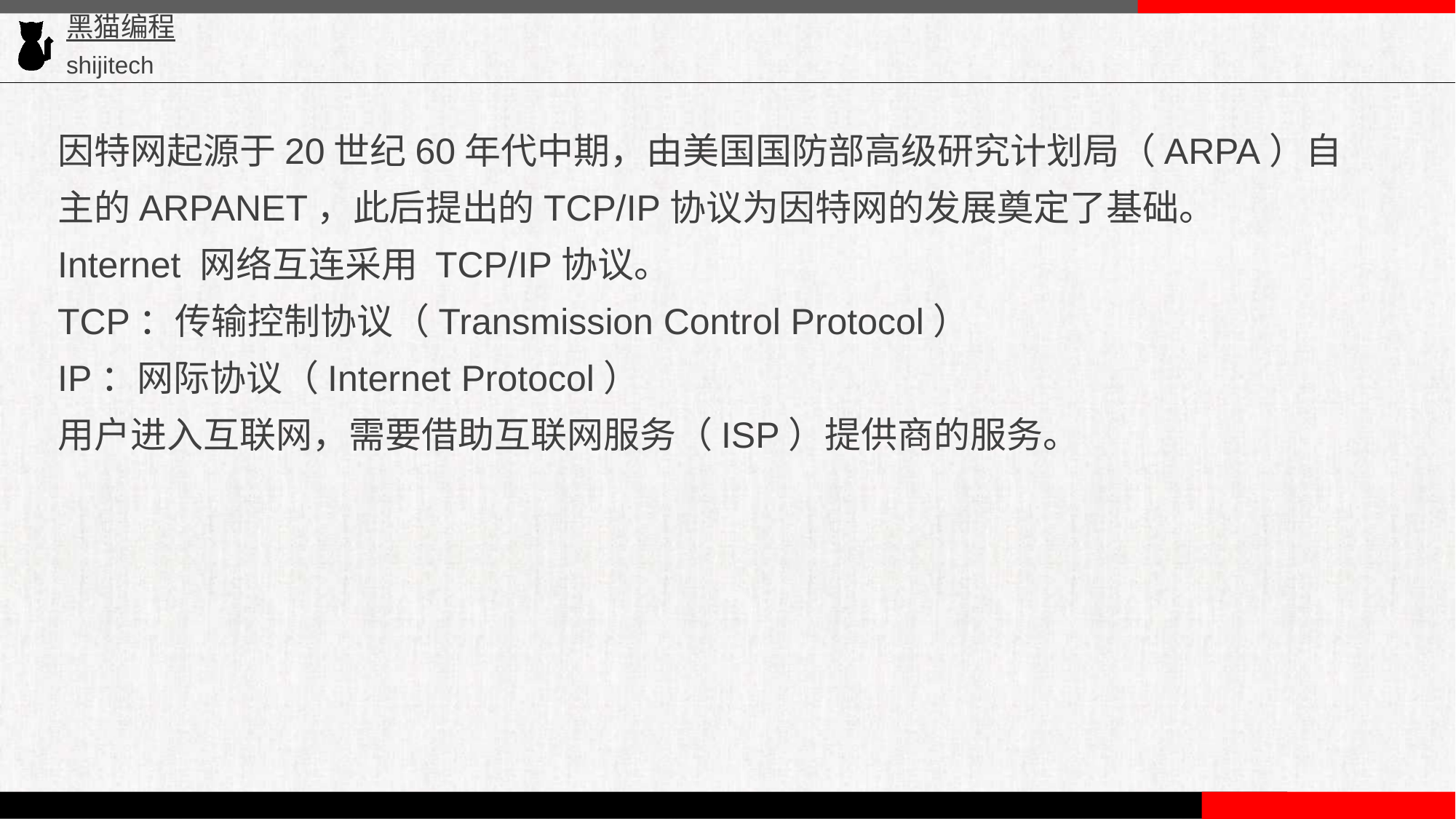

因特网起源于20世纪60年代中期，由美国国防部高级研究计划局（ARPA）自主的ARPANET，此后提出的TCP/IP协议为因特网的发展奠定了基础。
Internet 网络互连采用 TCP/IP协议。
TCP：传输控制协议（Transmission Control Protocol）
IP：网际协议（Internet Protocol）
用户进入互联网，需要借助互联网服务（ISP）提供商的服务。